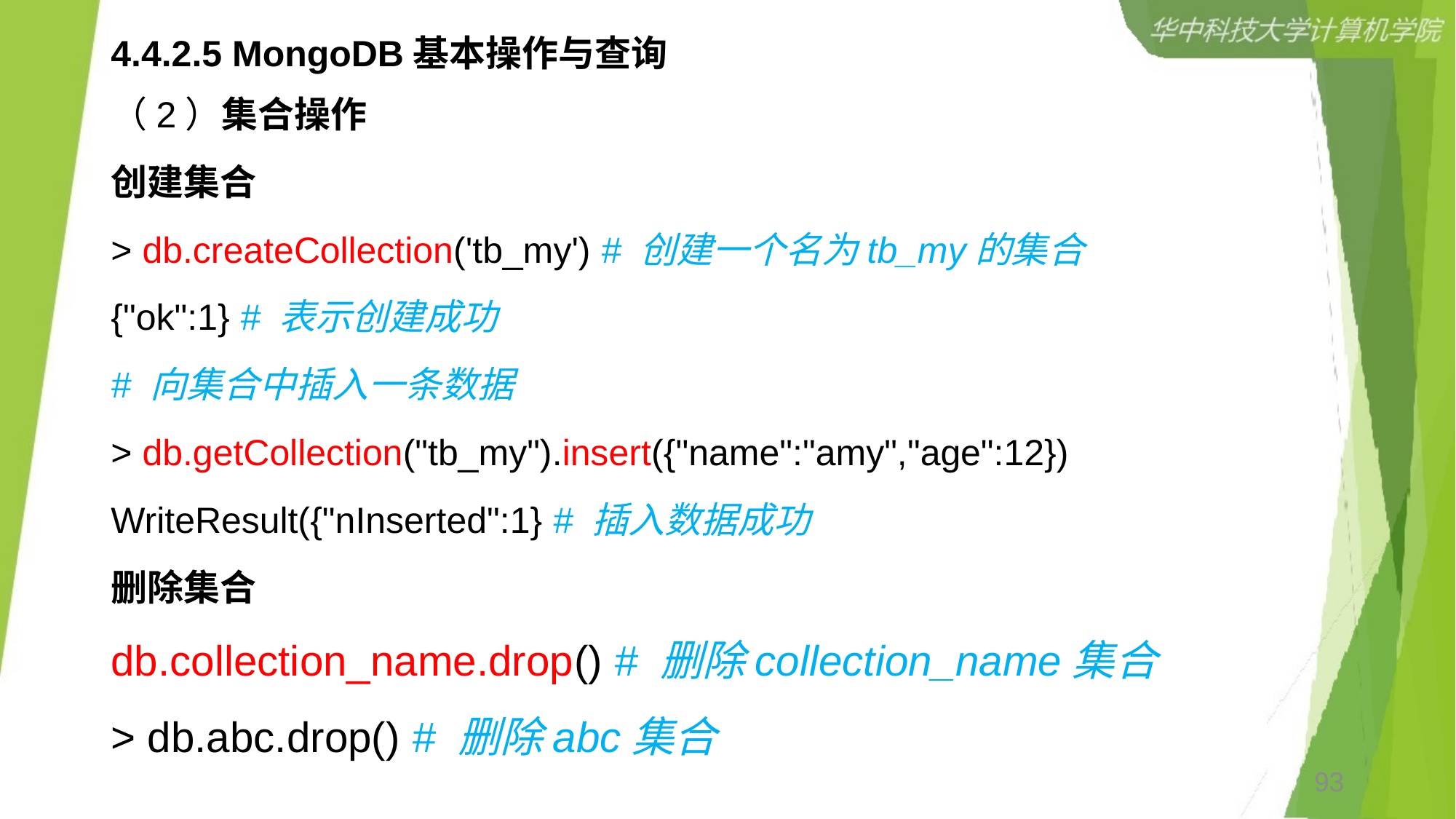

# 4.4.2.5 MongoDB基本操作与查询
（2）集合操作
创建集合
> db.createCollection('tb_my') # 创建一个名为tb_my的集合
{"ok":1} # 表示创建成功
# 向集合中插入一条数据
> db.getCollection("tb_my").insert({"name":"amy","age":12})
WriteResult({"nInserted":1} # 插入数据成功
删除集合
db.collection_name.drop() # 删除collection_name集合
> db.abc.drop() # 删除abc集合
93